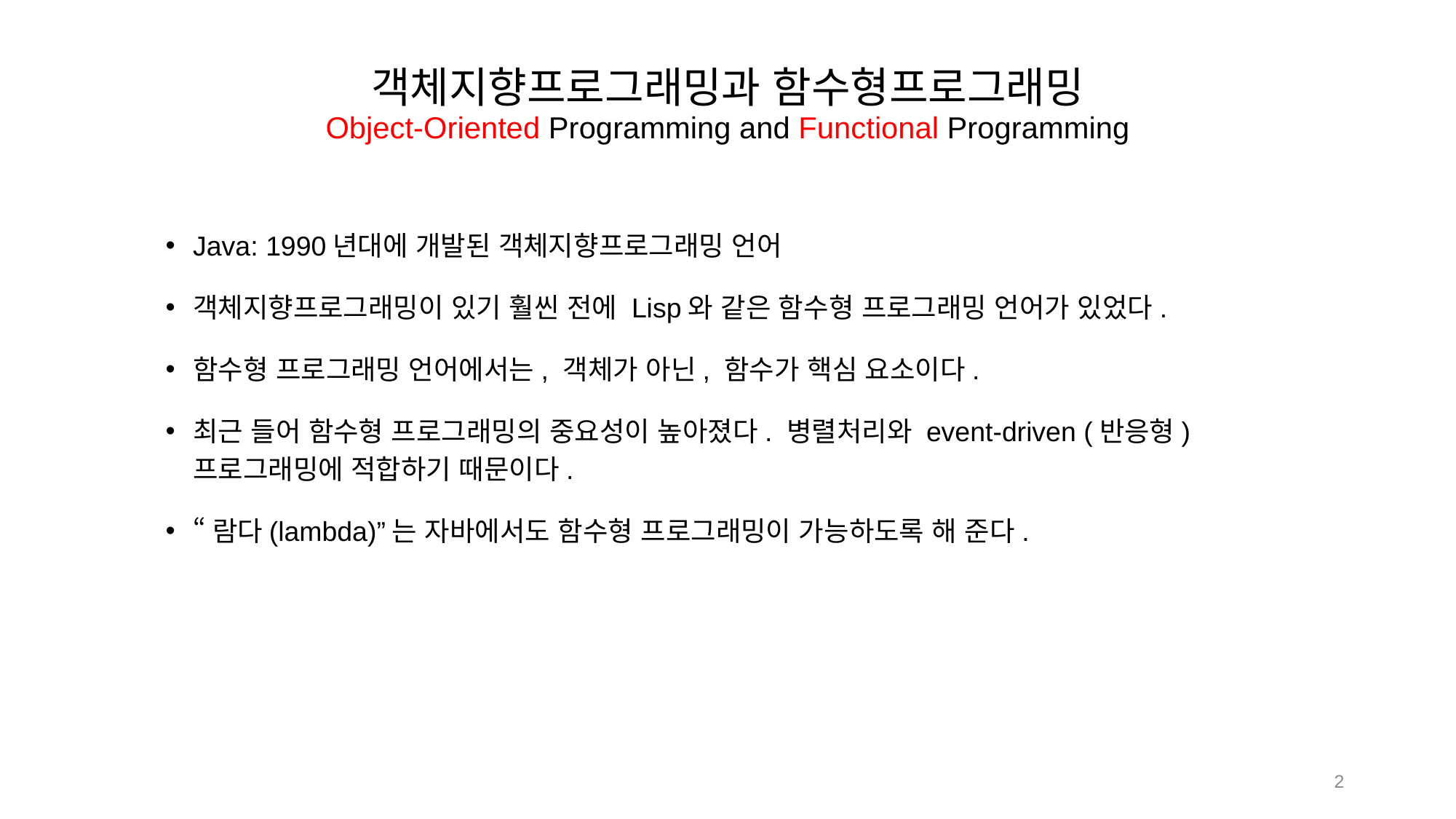

# 객체지향프로그래밍과 함수형프로그래밍 Object-Oriented Programming and Functional Programming
Java: 1990년대에 개발된 객체지향프로그래밍 언어
객체지향프로그래밍이 있기 훨씬 전에 Lisp와 같은 함수형 프로그래밍 언어가 있었다.
함수형 프로그래밍 언어에서는, 객체가 아닌, 함수가 핵심 요소이다.
최근 들어 함수형 프로그래밍의 중요성이 높아졌다. 병렬처리와 event-driven (반응형) 프로그래밍에 적합하기 때문이다.
“람다(lambda)”는 자바에서도 함수형 프로그래밍이 가능하도록 해 준다.
2